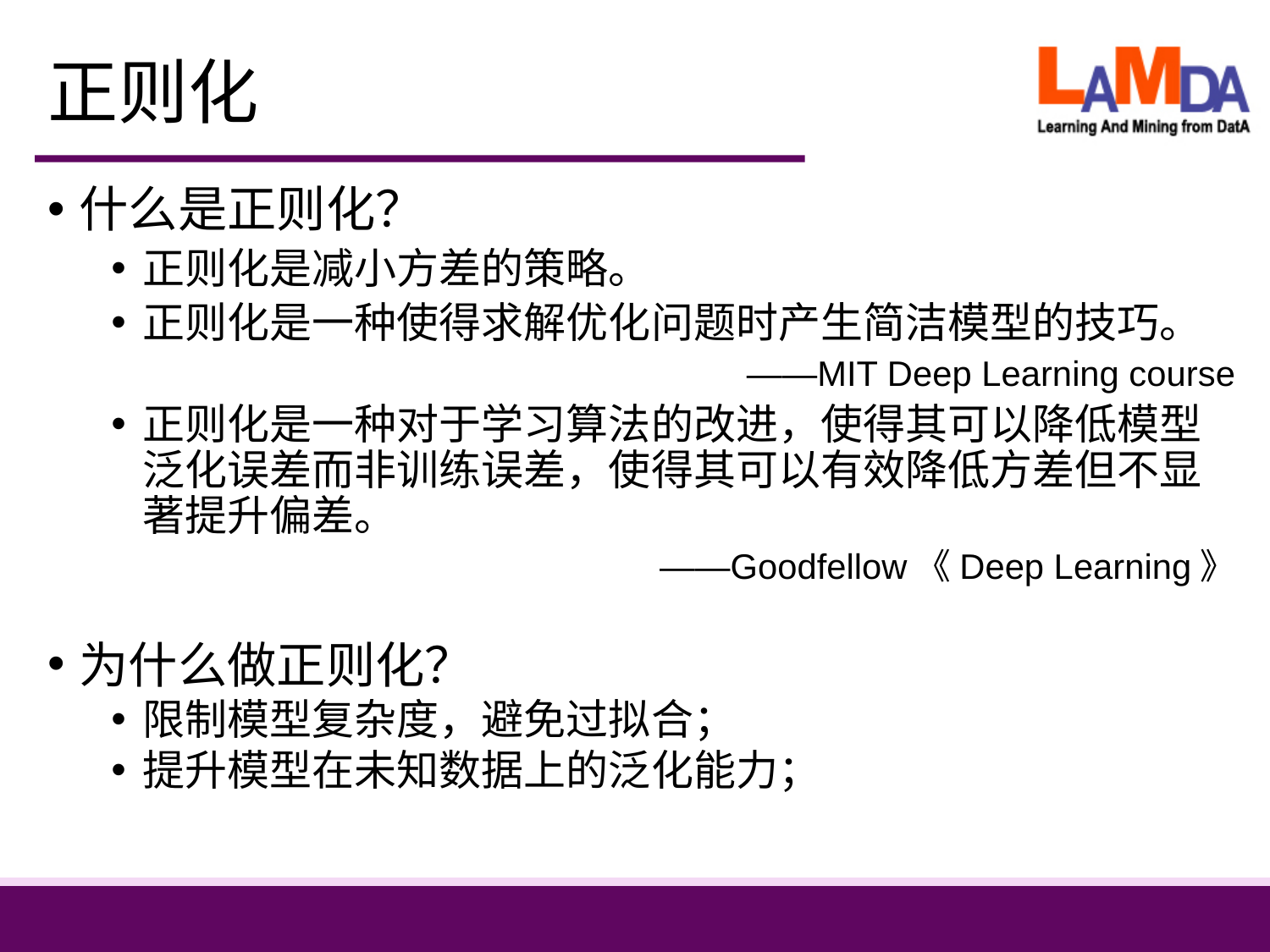

# 正则化
什么是正则化？
正则化是减小方差的策略。
正则化是一种使得求解优化问题时产生简洁模型的技巧。
——MIT Deep Learning course
正则化是一种对于学习算法的改进，使得其可以降低模型泛化误差而非训练误差，使得其可以有效降低方差但不显著提升偏差。
——Goodfellow《Deep Learning》

为什么做正则化？
限制模型复杂度，避免过拟合；
提升模型在未知数据上的泛化能力；